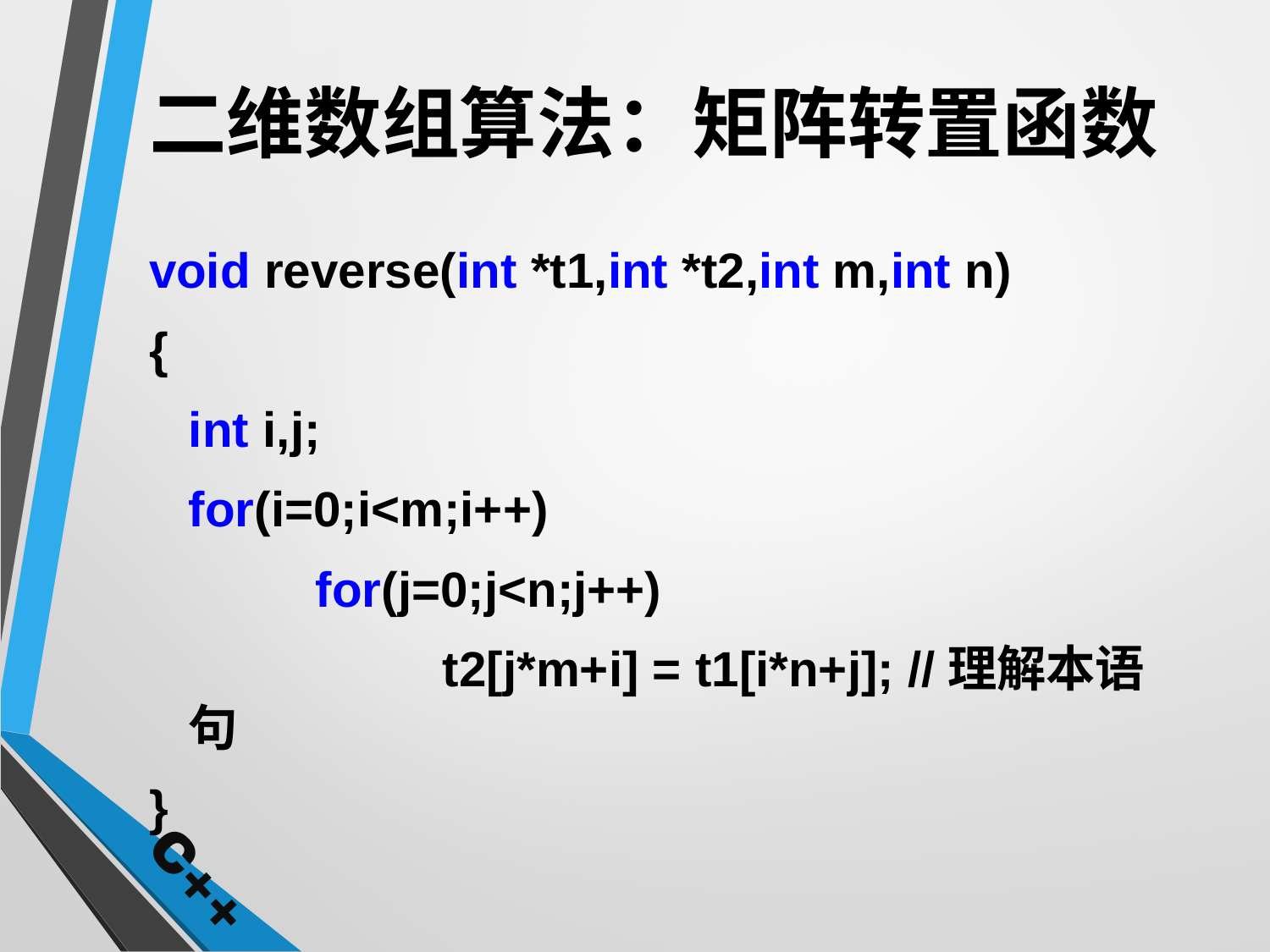

# 二维数组算法：矩阵转置函数
void reverse(int *t1,int *t2,int m,int n)
{
	int i,j;
	for(i=0;i<m;i++)
		for(j=0;j<n;j++)
			t2[j*m+i] = t1[i*n+j]; //理解本语句
}